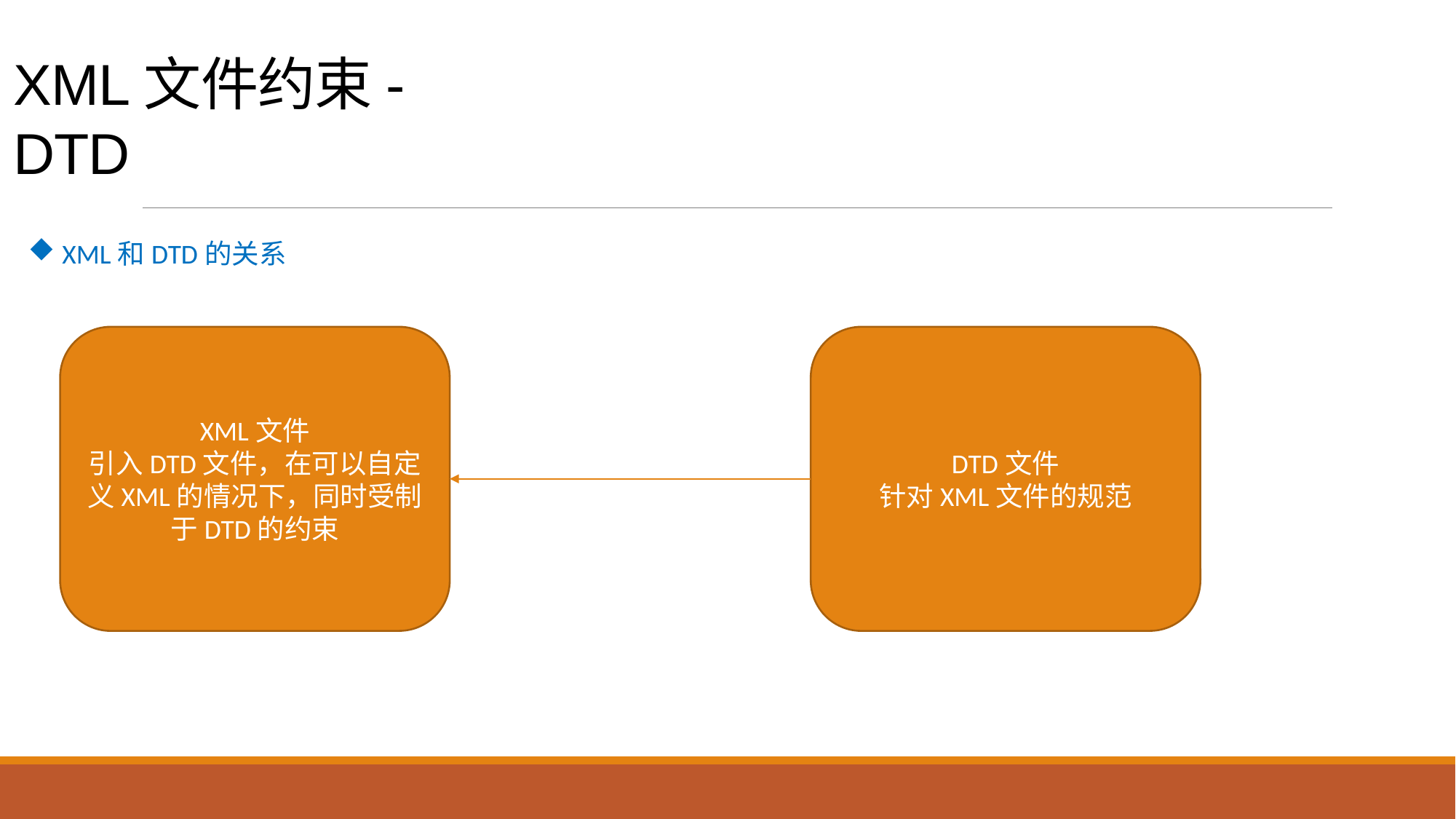

# XML文件约束-DTD
XML和DTD的关系
DTD文件
针对XML文件的规范
XML文件
引入DTD文件，在可以自定义XML的情况下，同时受制于DTD的约束